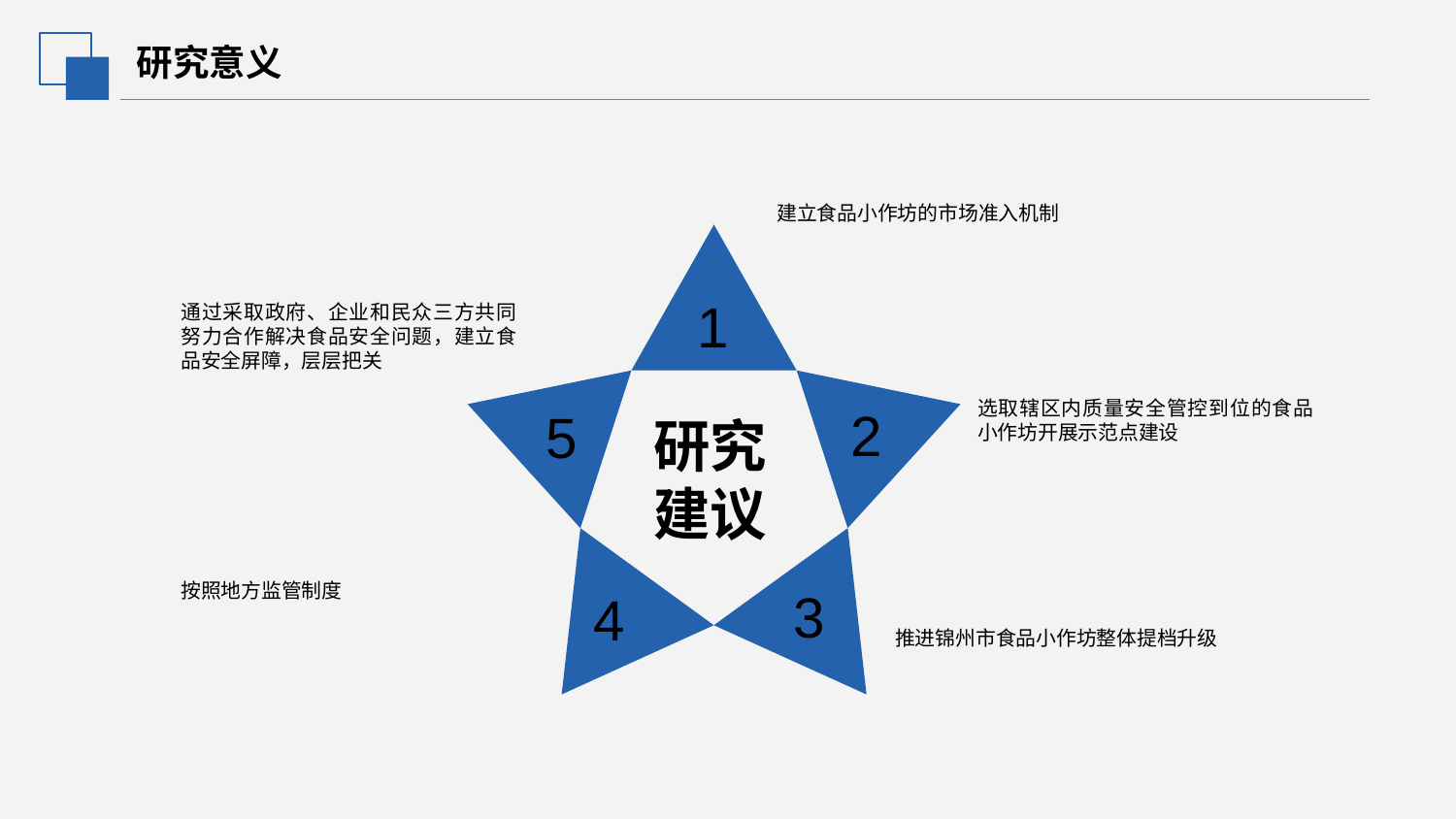

研究意义
建立食品小作坊的市场准入机制

1
通过采取政府、企业和民众三方共同努力合作解决食品安全问题，建立食品安全屏障，层层把关

选取辖区内质量安全管控到位的食品小作坊开展示范点建设
2
5
研究建议

按照地方监管制度
3
4
推进锦州市食品小作坊整体提档升级